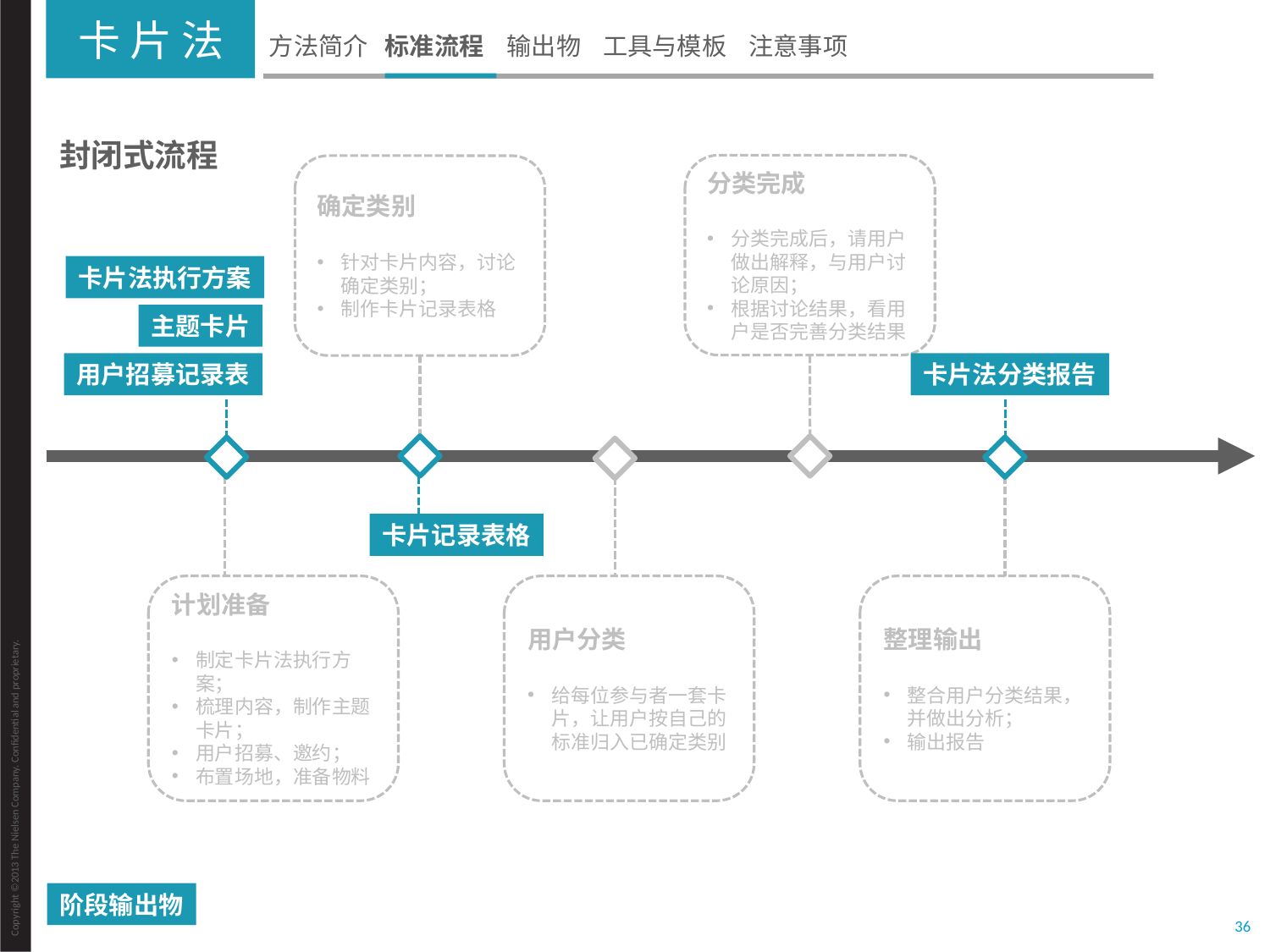

卡 片 法
方法简介   标准流程    输出物    工具与模板    注意事项

封闭式流程
分类完成

分类完成后，请用户做出解释，与用户讨论原因；
根据讨论结果，看用户是否完善分类结果
确定类别

针对卡片内容，讨论确定类别；
制作卡片记录表格
卡片法执行方案
主题卡片
用户招募记录表
卡片法分类报告

卡片记录表格
计划准备

制定卡片法执行方案；
梳理内容，制作主题卡片；
用户招募、邀约；
布置场地，准备物料
用户分类

给每位参与者一套卡片，让用户按自己的标准归入已确定类别
整理输出

整合用户分类结果，并做出分析；
输出报告
阶段输出物